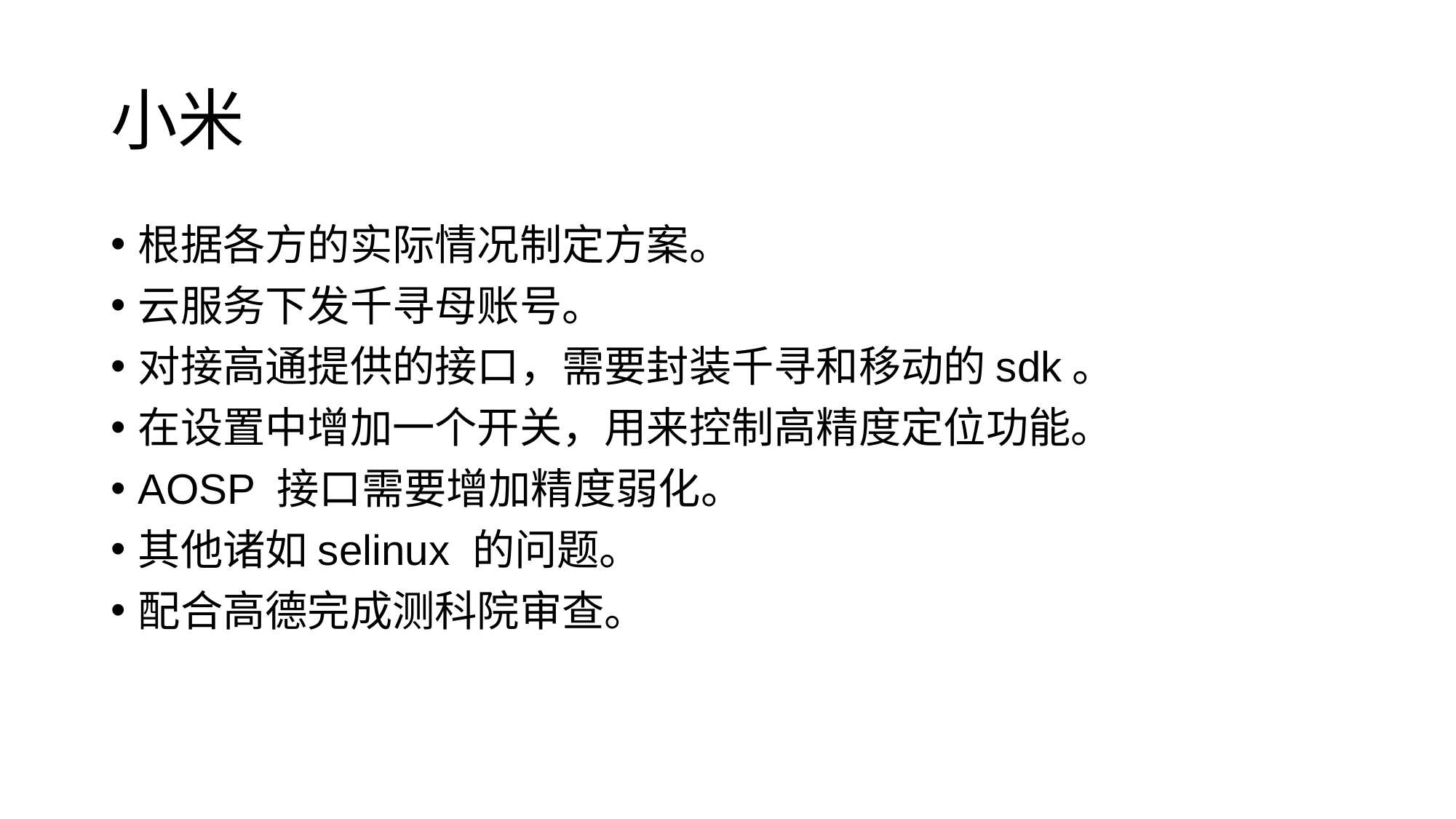

# 小米
根据各方的实际情况制定方案。
云服务下发千寻母账号。
对接高通提供的接口，需要封装千寻和移动的sdk。
在设置中增加一个开关，用来控制高精度定位功能。
AOSP 接口需要增加精度弱化。
其他诸如selinux 的问题。
配合高德完成测科院审查。